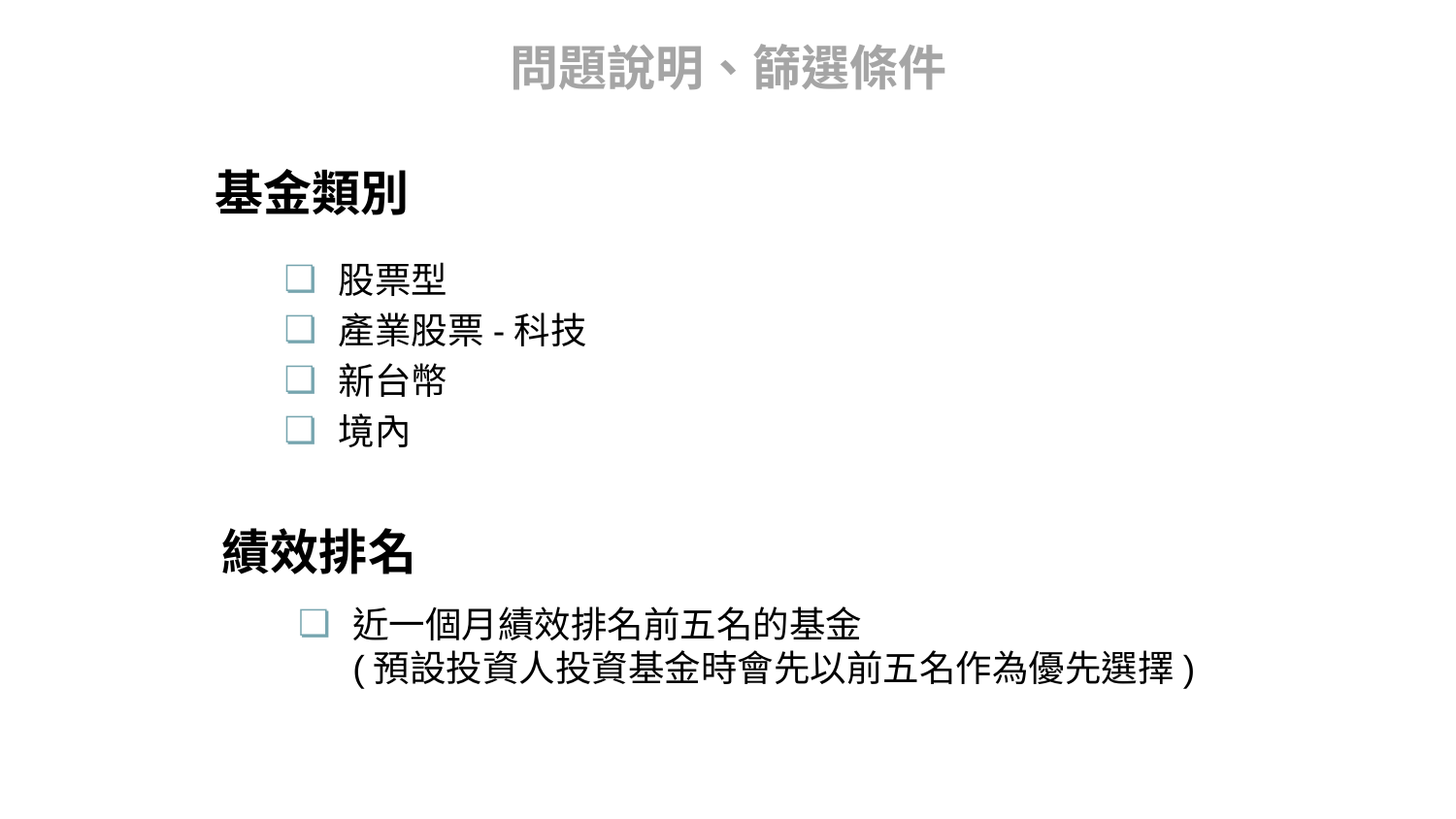

問題說明、篩選條件
基金類別
股票型
產業股票-科技
新台幣
境內
績效排名
近一個月績效排名前五名的基金
(預設投資人投資基金時會先以前五名作為優先選擇)